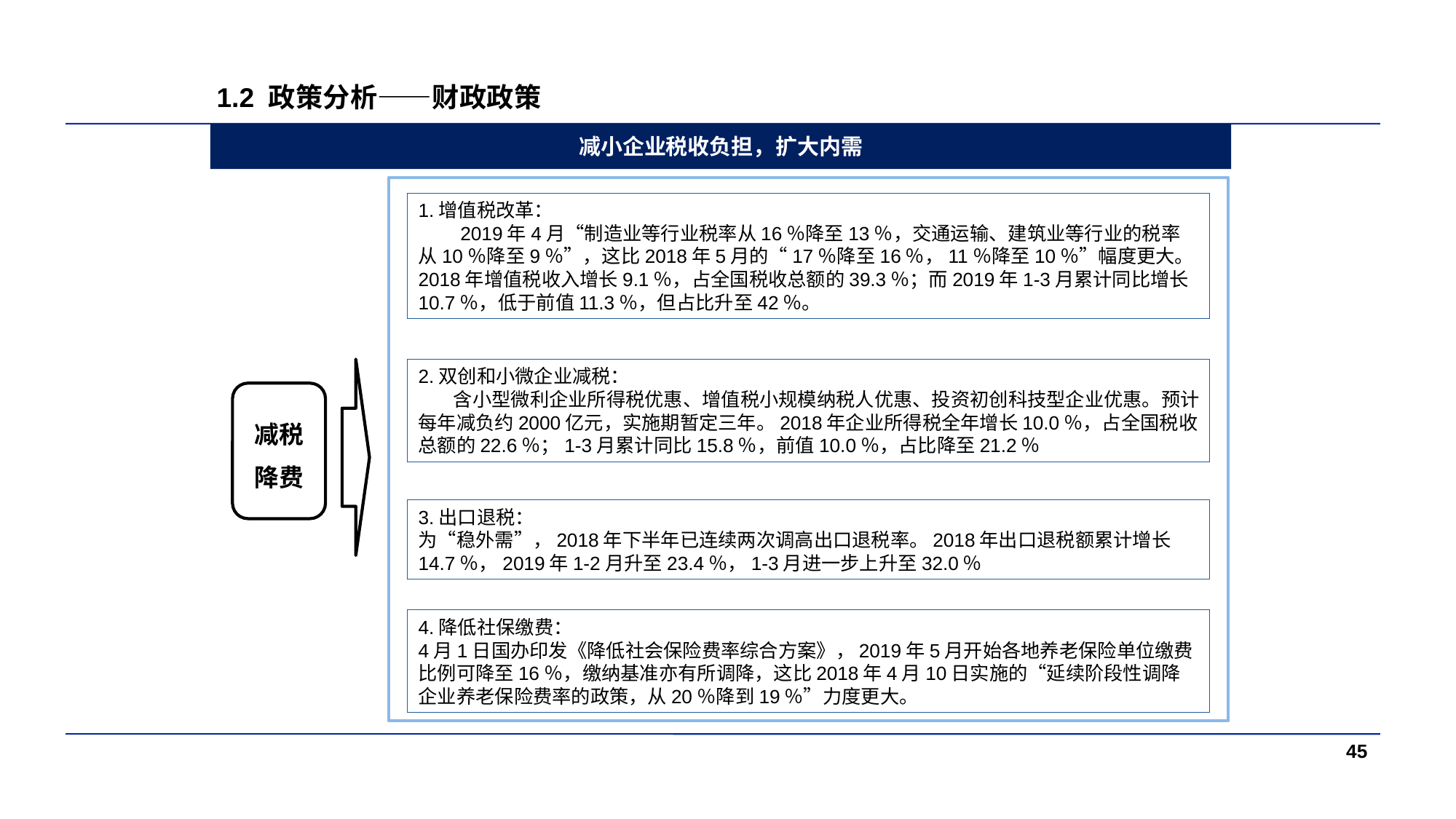

# 1.2 政策分析——财政政策
减小企业税收负担，扩大内需

1.增值税改革：
        2019年4月“制造业等行业税率从16％降至13％，交通运输、建筑业等行业的税率从10％降至9％”，这比2018年5月的“17％降至16％，11％降至10％”幅度更大。2018年增值税收入增长9.1％，占全国税收总额的39.3％；而2019年1-3月累计同比增长10.7％，低于前值11.3％，但占比升至42％。

2.双创和小微企业减税：
       含小型微利企业所得税优惠、增值税小规模纳税人优惠、投资初创科技型企业优惠。预计每年减负约2000亿元，实施期暂定三年。2018年企业所得税全年增长10.0％，占全国税收总额的22.6％；1-3月累计同比15.8％，前值10.0％，占比降至21.2％
减税
降费
3.出口退税：
为“稳外需”，2018年下半年已连续两次调高出口退税率。2018年出口退税额累计增长14.7％，2019年1-2月升至23.4％，1-3月进一步上升至32.0％
4.降低社保缴费：
4月1日国办印发《降低社会保险费率综合方案》，2019年5月开始各地养老保险单位缴费比例可降至16％，缴纳基准亦有所调降，这比2018年4月10日实施的“延续阶段性调降企业养老保险费率的政策，从20％降到19％”力度更大。